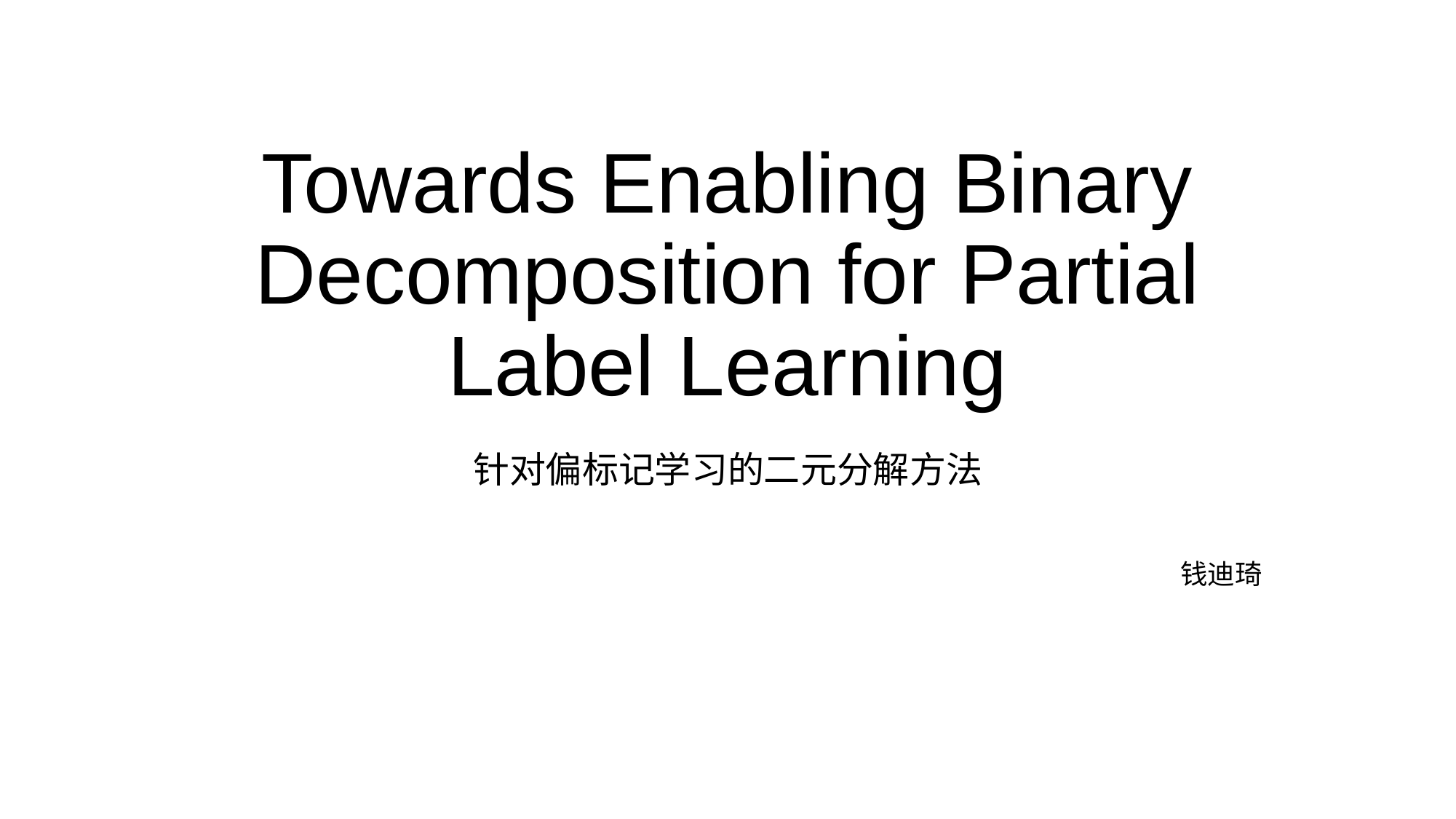

# Towards Enabling Binary Decomposition for Partial Label Learning
针对偏标记学习的二元分解方法

钱迪琦